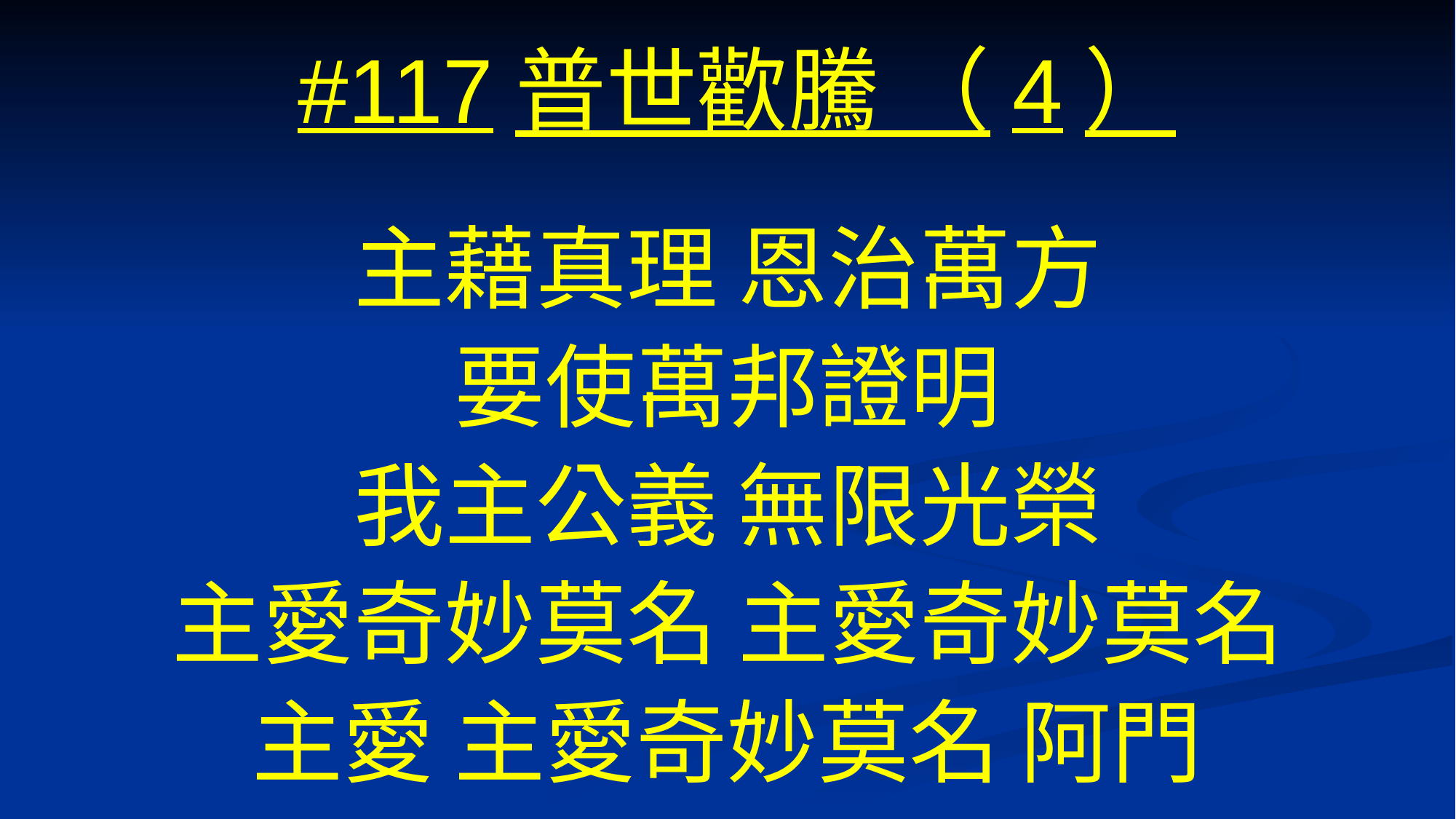

# #117普世歡騰 （4）
主藉真理 恩治萬方
要使萬邦證明
我主公義 無限光榮
主愛奇妙莫名 主愛奇妙莫名
主愛 主愛奇妙莫名 阿門